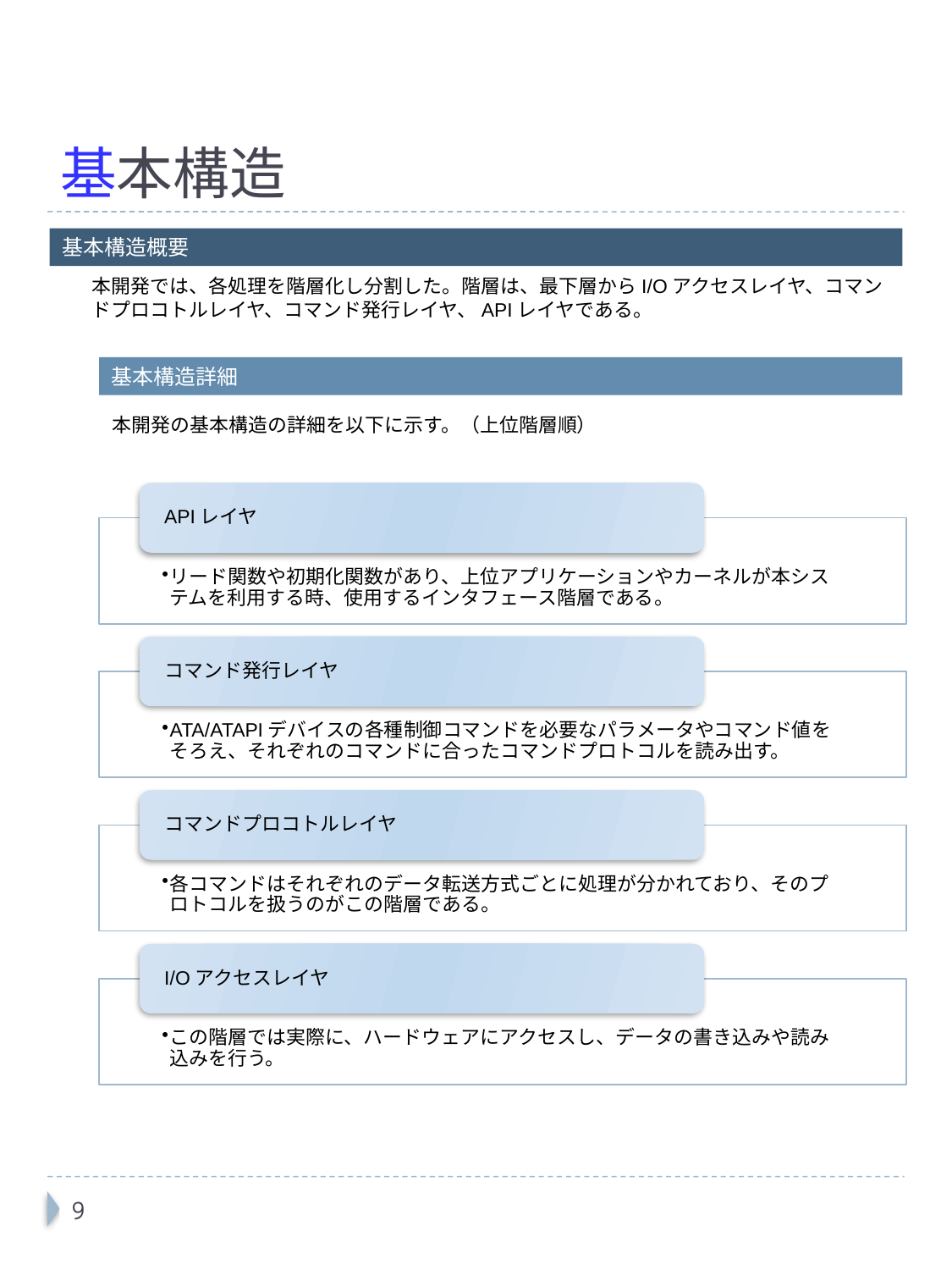

# 基本構造
基本構造概要
	本開発では、各処理を階層化し分割した。階層は、最下層からI/Oアクセスレイヤ、コマンドプロコトルレイヤ、コマンド発行レイヤ、APIレイヤである。
基本構造詳細
本開発の基本構造の詳細を以下に示す。（上位階層順）
リード関数や初期化関数があり、上位アプリケーションやカーネルが本システムを利用する時、使用するインタフェース階層である。
APIレイヤ
ATA/ATAPIデバイスの各種制御コマンドを必要なパラメータやコマンド値をそろえ、それぞれのコマンドに合ったコマンドプロトコルを読み出す。
コマンド発行レイヤ
各コマンドはそれぞれのデータ転送方式ごとに処理が分かれており、そのプロトコルを扱うのがこの階層である。
コマンドプロコトルレイヤ
この階層では実際に、ハードウェアにアクセスし、データの書き込みや読み込みを行う。
I/Oアクセスレイヤ
9